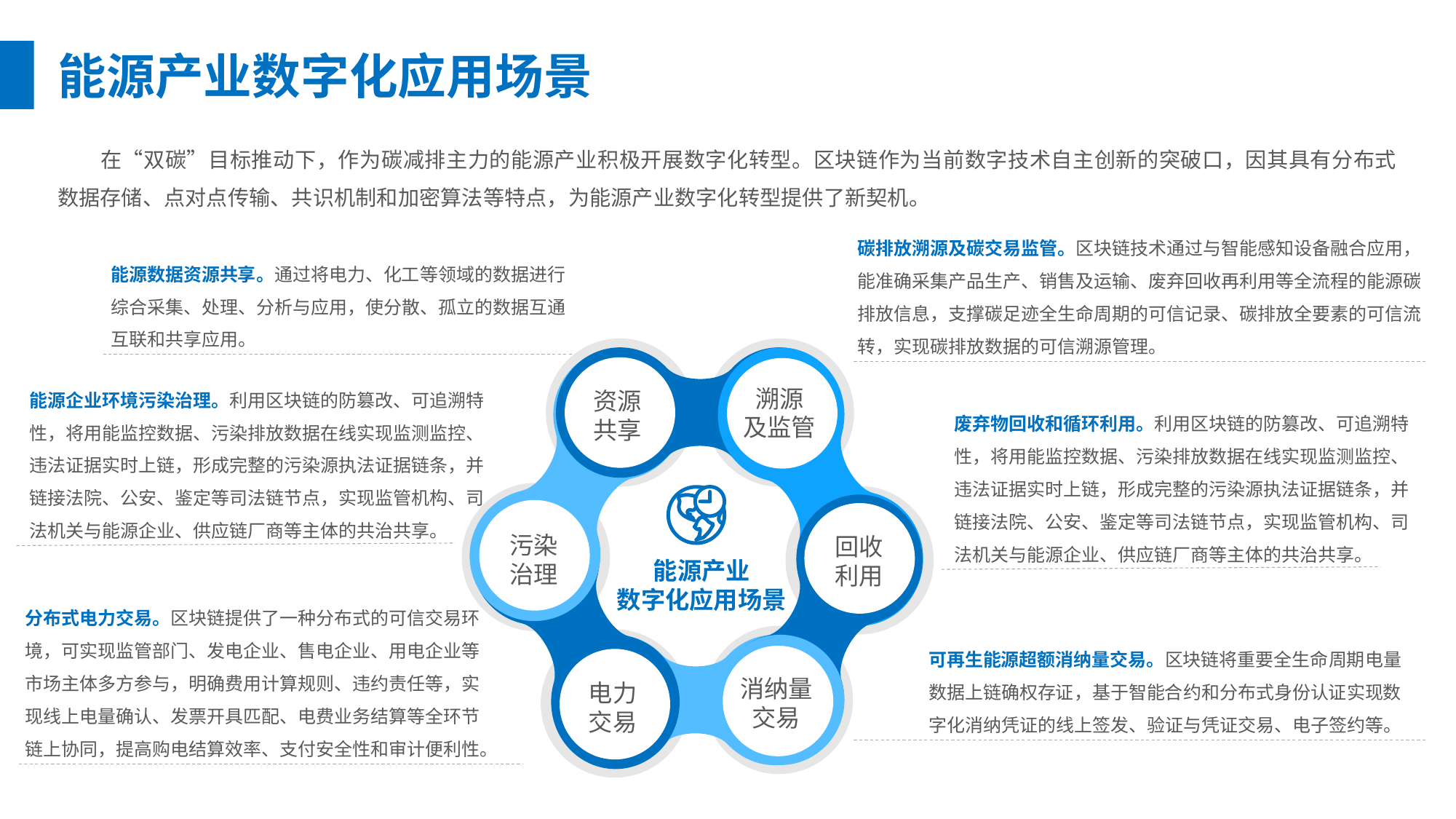

能源产业数字化应用场景

在“双碳”目标推动下，作为碳减排主力的能源产业积极开展数字化转型。区块链作为当前数字技术自主创新的突破口，因其具有分布式数据存储、点对点传输、共识机制和加密算法等特点，为能源产业数字化转型提供了新契机。
碳排放溯源及碳交易监管。区块链技术通过与智能感知设备融合应用，能准确采集产品生产、销售及运输、废弃回收再利用等全流程的能源碳排放信息，支撑碳足迹全生命周期的可信记录、碳排放全要素的可信流转，实现碳排放数据的可信溯源管理。
能源数据资源共享。通过将电力、化工等领域的数据进行综合采集、处理、分析与应用，使分散、孤立的数据互通互联和共享应用。

溯源
及监管
资源
共享
污染
治理
回收
利用
消纳量
交易
电力
交易
能源企业环境污染治理。利用区块链的防篡改、可追溯特性，将用能监控数据、污染排放数据在线实现监测监控、违法证据实时上链，形成完整的污染源执法证据链条，并链接法院、公安、鉴定等司法链节点，实现监管机构、司法机关与能源企业、供应链厂商等主体的共治共享。
废弃物回收和循环利用。利用区块链的防篡改、可追溯特性，将用能监控数据、污染排放数据在线实现监测监控、违法证据实时上链，形成完整的污染源执法证据链条，并链接法院、公安、鉴定等司法链节点，实现监管机构、司法机关与能源企业、供应链厂商等主体的共治共享。

能源产业
数字化应用场景
分布式电力交易。区块链提供了一种分布式的可信交易环境，可实现监管部门、发电企业、售电企业、用电企业等市场主体多方参与，明确费用计算规则、违约责任等，实现线上电量确认、发票开具匹配、电费业务结算等全环节链上协同，提高购电结算效率、支付安全性和审计便利性。
可再生能源超额消纳量交易。区块链将重要全生命周期电量数据上链确权存证，基于智能合约和分布式身份认证实现数字化消纳凭证的线上签发、验证与凭证交易、电子签约等。